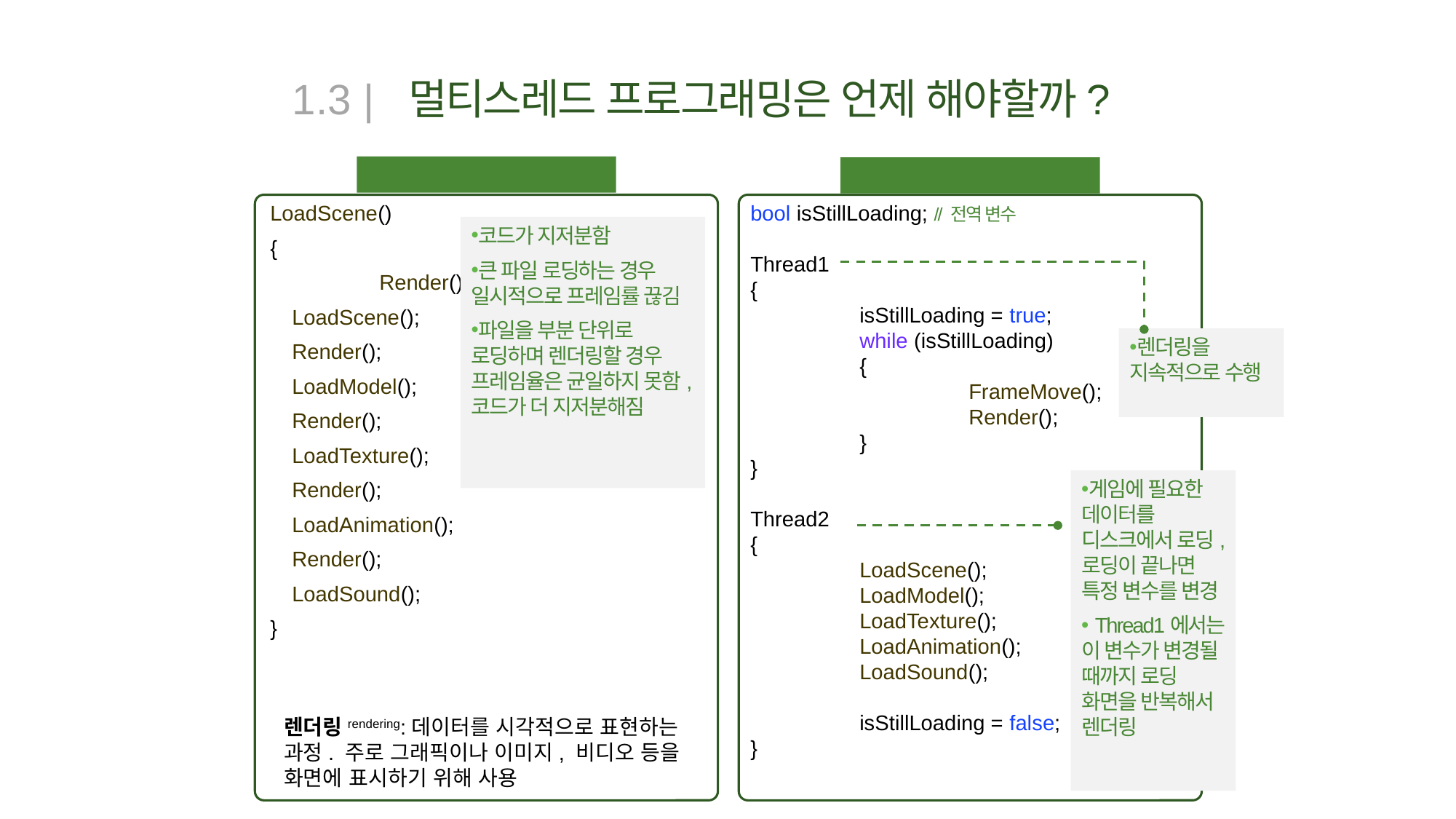

1.3 |  멀티스레드 프로그래밍은 언제 해야할까?
멀티스레딩 하지 않을 때
멀티스레딩 할 때
bool isStillLoading; // 전역 변수

Thread1
{
	isStillLoading = true;
	while (isStillLoading)
	{
		FrameMove();
		Render();
	}
}

Thread2
{
	LoadScene();
	LoadModel();
	LoadTexture();
	LoadAnimation();
	LoadSound();

	isStillLoading = false;
}

LoadScene()
{
	Render();
	LoadScene();
	Render();
	LoadModel();
	Render();
	LoadTexture();
	Render();
	LoadAnimation();
	Render();
	LoadSound();
}

코드가 지저분함
큰 파일 로딩하는 경우 	일시적으로 프레임률 끊김
파일을 부분 단위로 	로딩하며 렌더링할 경우 	프레임율은 균일하지 못함, 코드가 더 지저분해짐

렌더링을
지속적으로 수행
게임에 필요한 데이터를 디스크에서 로딩, 로딩이 끝나면 특정 변수를 변경
 Thread1에서는 이 변수가 변경될 때까지 로딩 화면을 반복해서 렌더링

렌더링rendering:데이터를 시각적으로 표현하는 과정. 주로 그래픽이나 이미지, 비디오 등을 화면에 표시하기 위해 사용